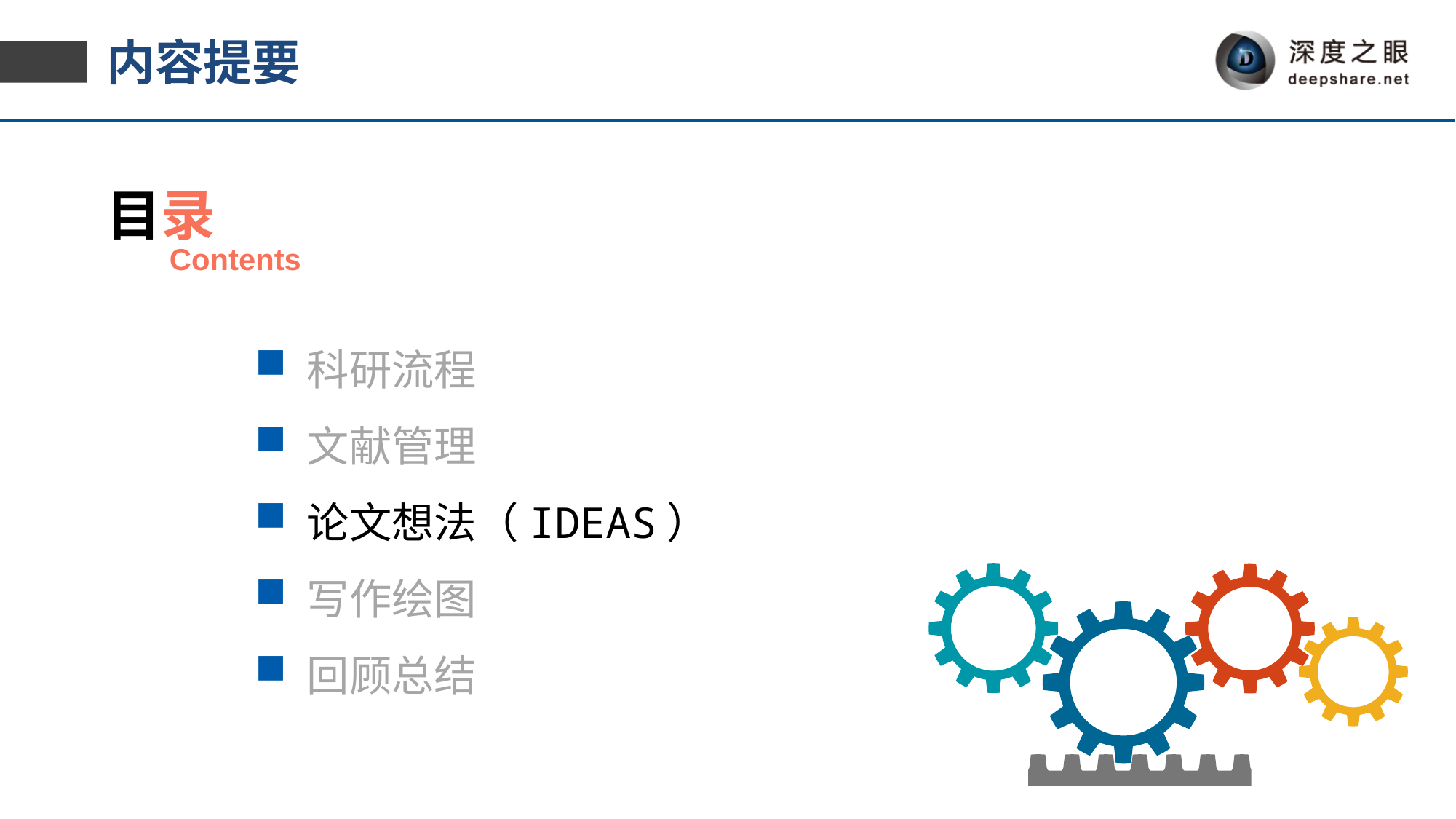

内容提要

目录
Contents
 科研流程
 文献管理
 论文想法（IDEAS）
 写作绘图
 回顾总结

NORTHWESTERN POLYTECHNICAL UNIVERSITY